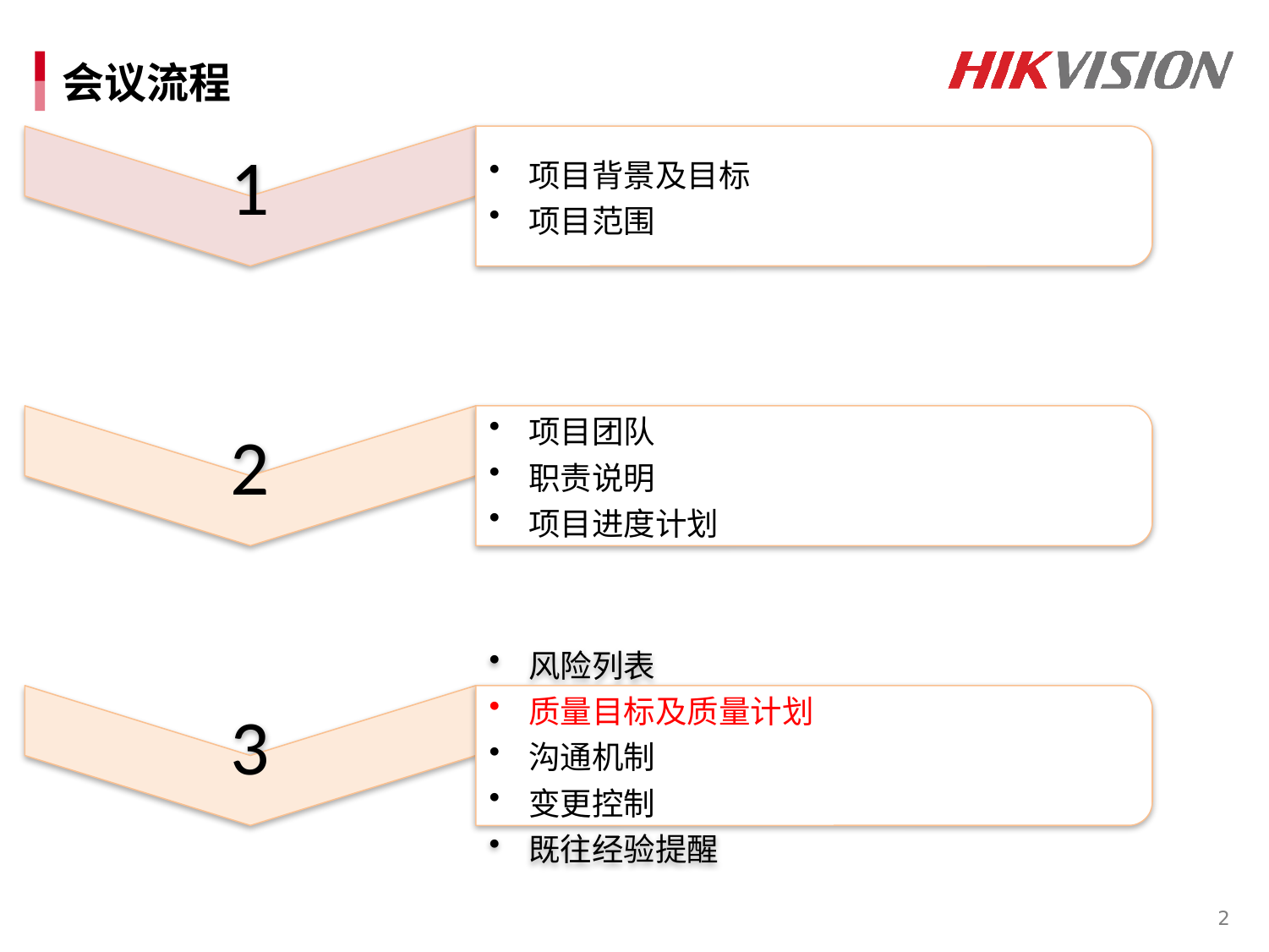

# 会议流程
1
2
3
风险列表
项目团队
项目背景及目标
项目范围
项目进度计划
质量目标及质量计划
变更控制
既往经验提醒
职责说明
沟通机制